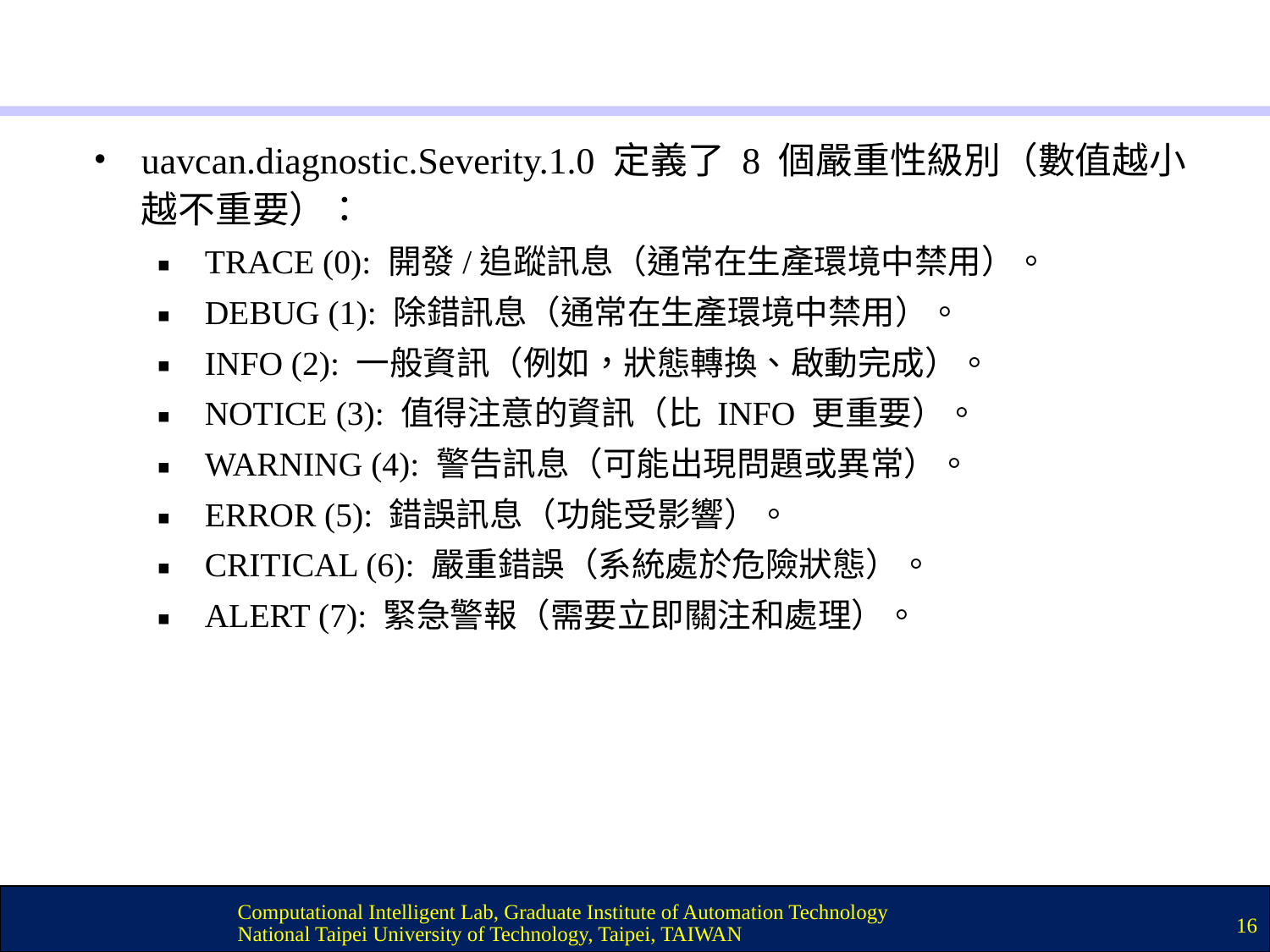

#
uavcan.diagnostic.Severity.1.0 定義了 8 個嚴重性級別（數值越小越不重要）：
TRACE (0): 開發/追蹤訊息（通常在生產環境中禁用）。
DEBUG (1): 除錯訊息（通常在生產環境中禁用）。
INFO (2): 一般資訊（例如，狀態轉換、啟動完成）。
NOTICE (3): 值得注意的資訊（比 INFO 更重要）。
WARNING (4): 警告訊息（可能出現問題或異常）。
ERROR (5): 錯誤訊息（功能受影響）。
CRITICAL (6): 嚴重錯誤（系統處於危險狀態）。
ALERT (7): 緊急警報（需要立即關注和處理）。